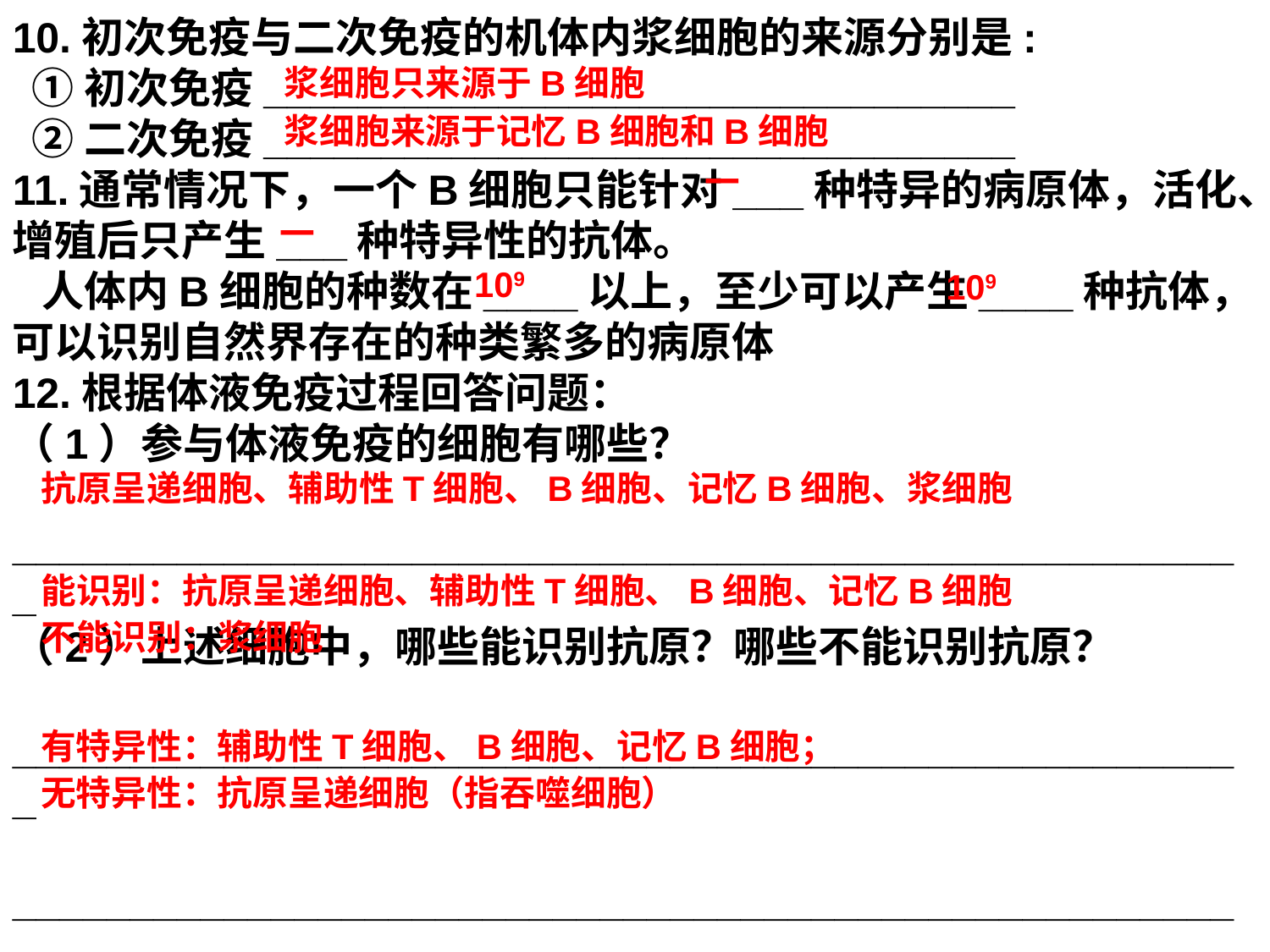

10.初次免疫与二次免疫的机体内浆细胞的来源分别是:
  ①初次免疫________________________________
  ②二次免疫________________________________
11.通常情况下，一个B细胞只能针对___种特异的病原体，活化、增殖后只产生___种特异性的抗体。
  人体内B细胞的种数在____以上，至少可以产生____种抗体，可以识别自然界存在的种类繁多的病原体
12.根据体液免疫过程回答问题：
（1）参与体液免疫的细胞有哪些？
  _____________________________________________________
（2）上述细胞中，哪些能识别抗原？哪些不能识别抗原？
  _____________________________________________________
  _____________________________________________________
（3）上述能识别抗原的细胞中，哪些有特异性？哪些没有？
  _____________________________________________________
  _____________________________________________________

浆细胞只来源于B细胞
浆细胞来源于记忆B细胞和B细胞
一
一
109
109
抗原呈递细胞、辅助性T细胞、B细胞、记忆B细胞、浆细胞
能识别：抗原呈递细胞、辅助性T细胞、B细胞、记忆B细胞
不能识别：浆细胞
有特异性：辅助性T细胞、B细胞、记忆B细胞；
无特异性：抗原呈递细胞（指吞噬细胞）